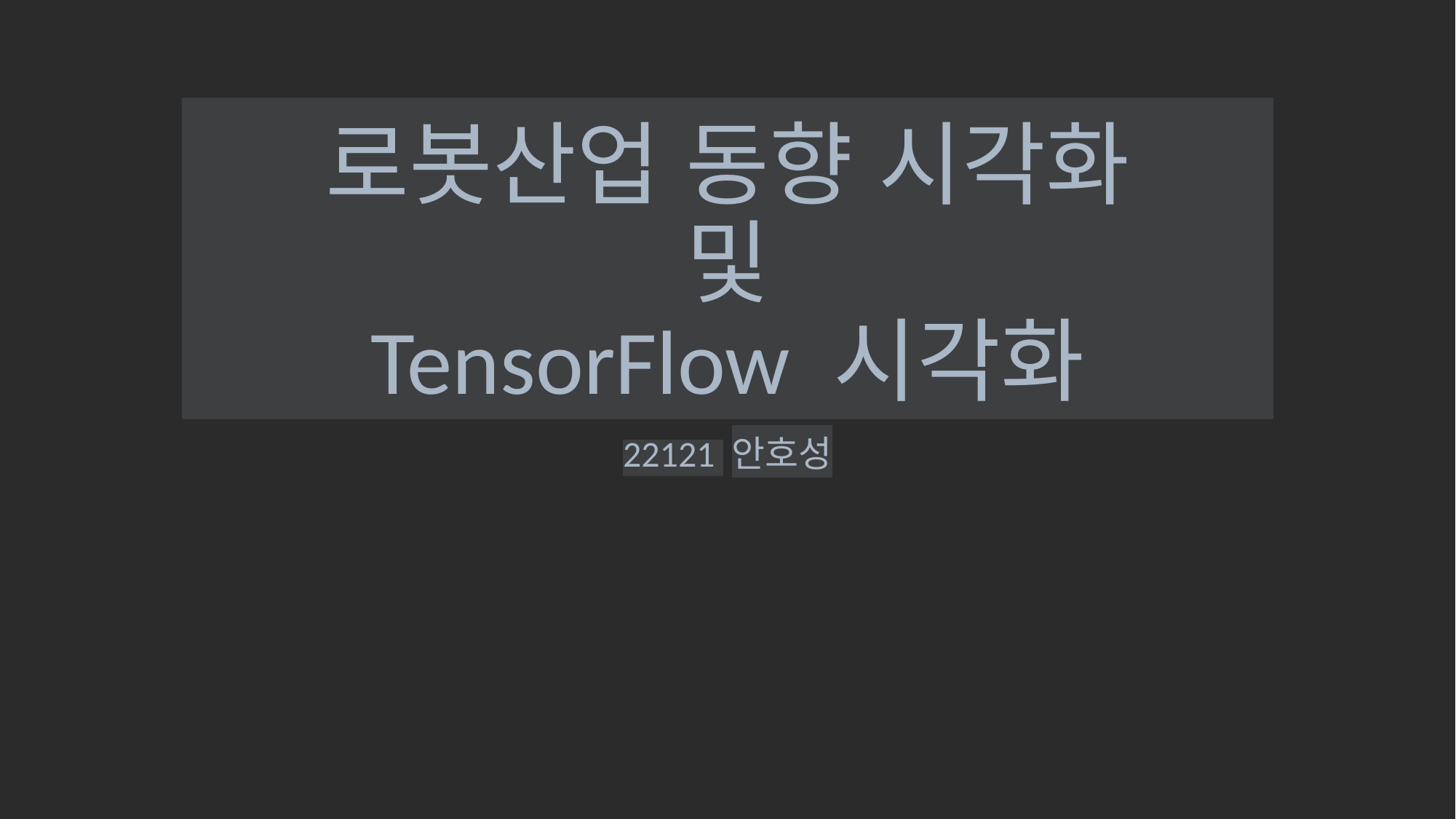

# 로봇산업 동향 시각화 및 TensorFlow 시각화
22121 안호성